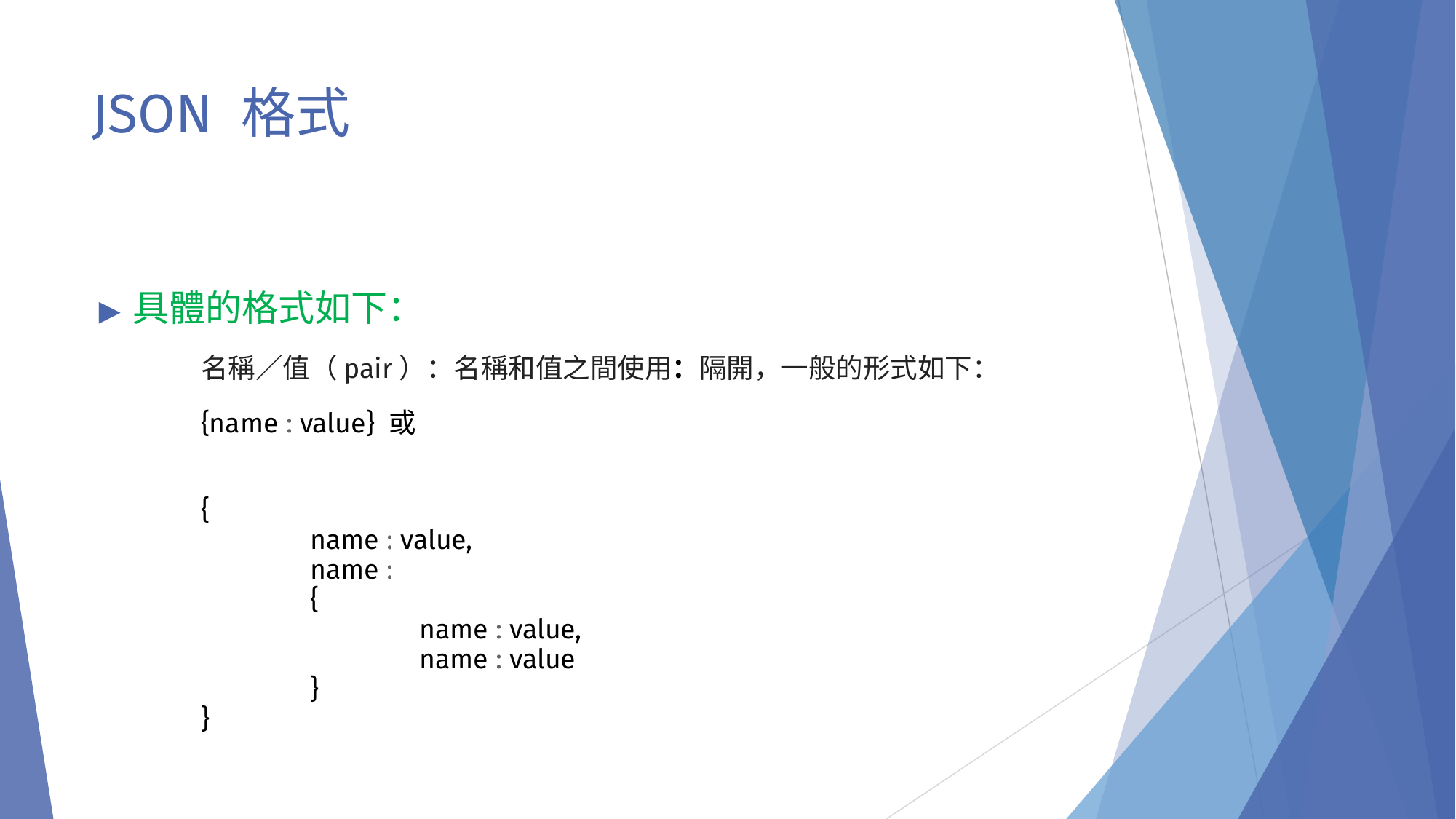

# JSON 格式
具體的格式如下：
	名稱／值（pair）：名稱和值之間使用：隔開，一般的形式如下：
	{name : value} 或

	{
		name : value,
		name :
		{
			name : value,
			name : value
		}
	}